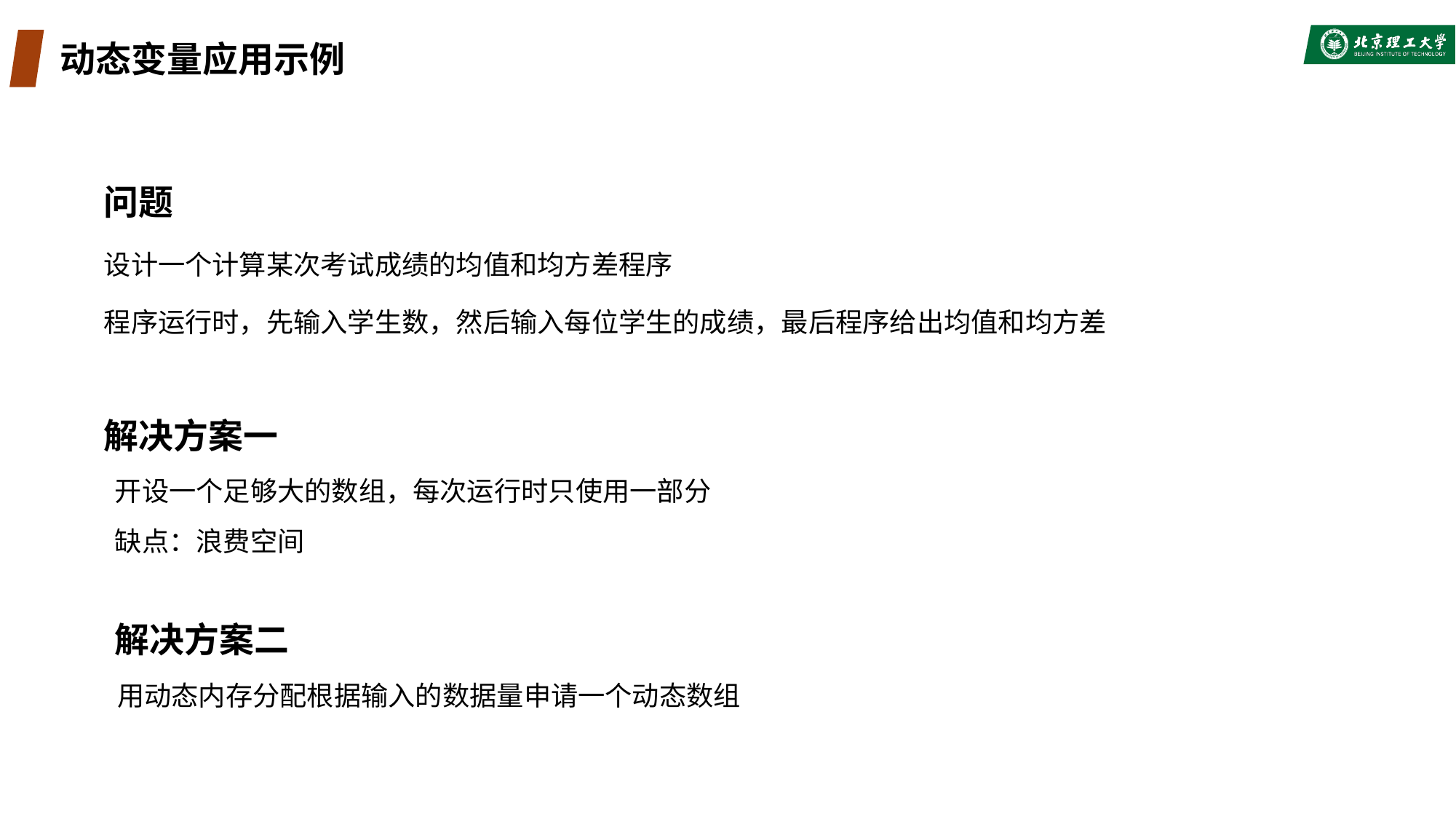

# 动态变量应用示例
问题
设计一个计算某次考试成绩的均值和均方差程序
程序运行时，先输入学生数，然后输入每位学生的成绩，最后程序给出均值和均方差

解决方案一
开设一个足够大的数组，每次运行时只使用一部分
缺点：浪费空间

解决方案二
 用动态内存分配根据输入的数据量申请一个动态数组